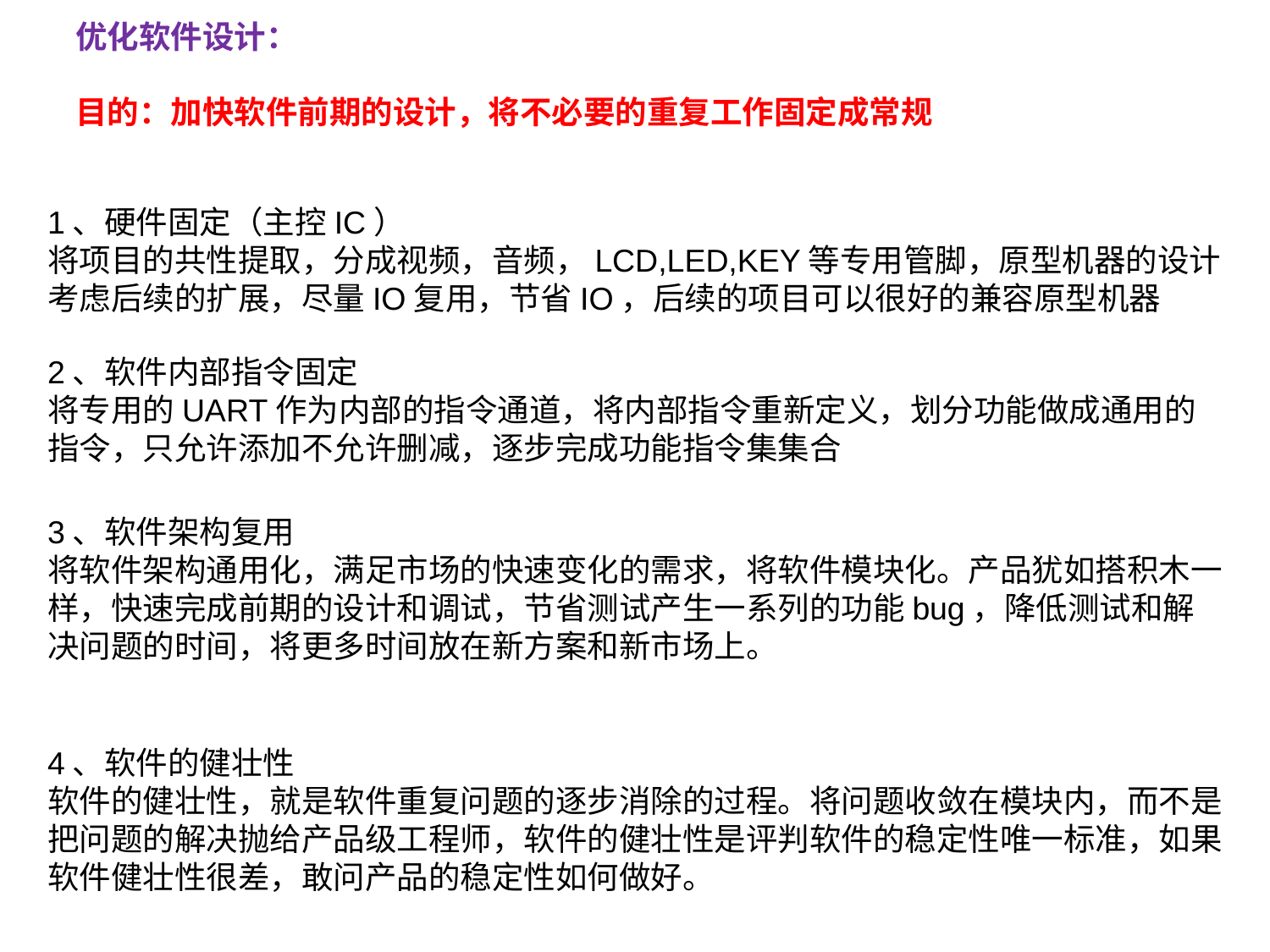

优化软件设计：
目的：加快软件前期的设计，将不必要的重复工作固定成常规
1、硬件固定（主控IC）
将项目的共性提取，分成视频，音频，LCD,LED,KEY等专用管脚，原型机器的设计考虑后续的扩展，尽量IO复用，节省IO，后续的项目可以很好的兼容原型机器
2、软件内部指令固定
将专用的UART作为内部的指令通道，将内部指令重新定义，划分功能做成通用的指令，只允许添加不允许删减，逐步完成功能指令集集合
3、软件架构复用
将软件架构通用化，满足市场的快速变化的需求，将软件模块化。产品犹如搭积木一样，快速完成前期的设计和调试，节省测试产生一系列的功能bug，降低测试和解决问题的时间，将更多时间放在新方案和新市场上。

4、软件的健壮性
软件的健壮性，就是软件重复问题的逐步消除的过程。将问题收敛在模块内，而不是把问题的解决抛给产品级工程师，软件的健壮性是评判软件的稳定性唯一标准，如果软件健壮性很差，敢问产品的稳定性如何做好。